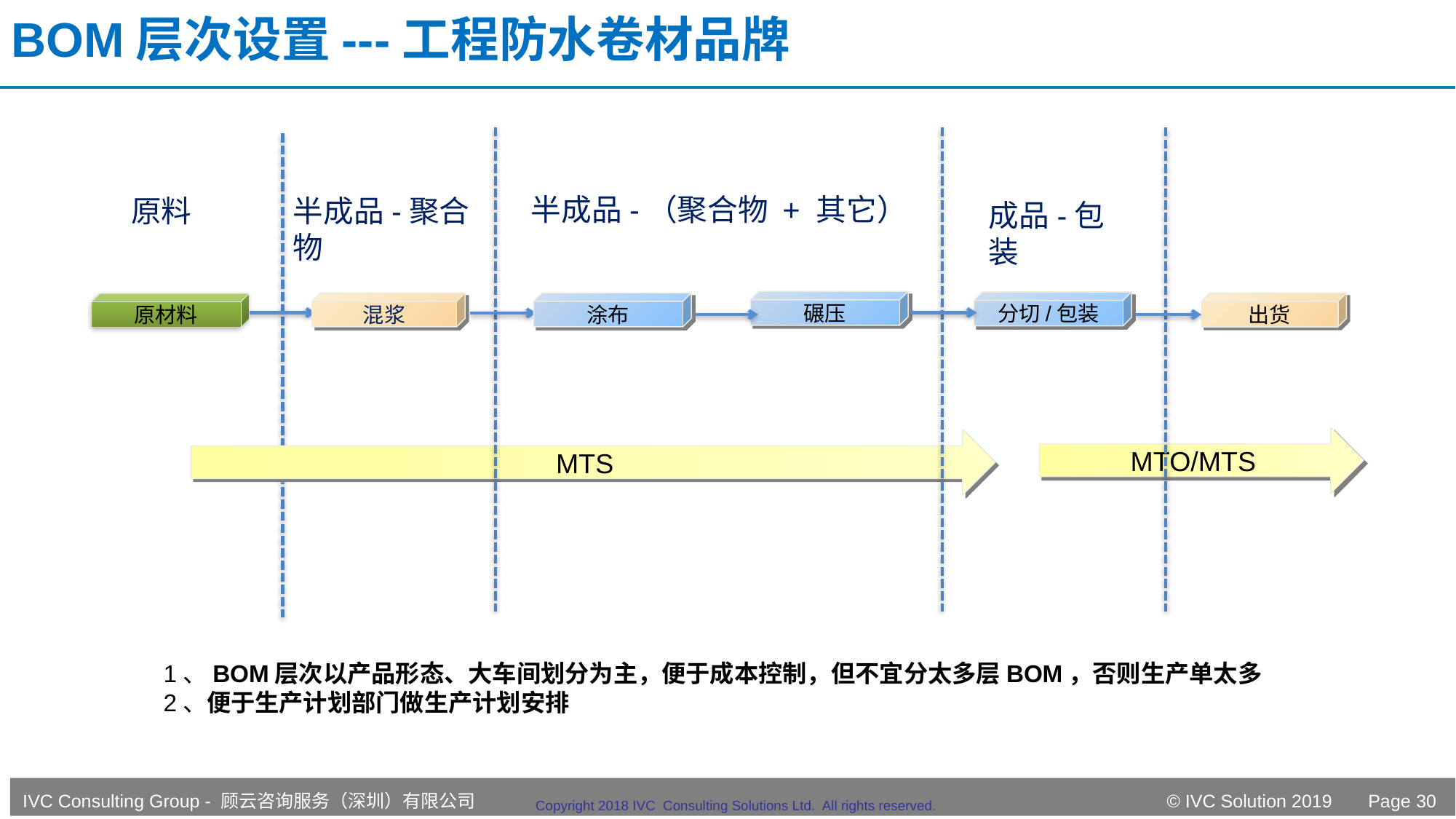

# BOM层次设置---工程防水卷材品牌
半成品-（聚合物 + 其它）
原料
半成品-聚合物
成品-包装
碾压
分切/包装
出货
混浆
涂布
原材料
MTO/MTS
MTS
1、BOM层次以产品形态、大车间划分为主，便于成本控制，但不宜分太多层BOM，否则生产单太多
2、便于生产计划部门做生产计划安排